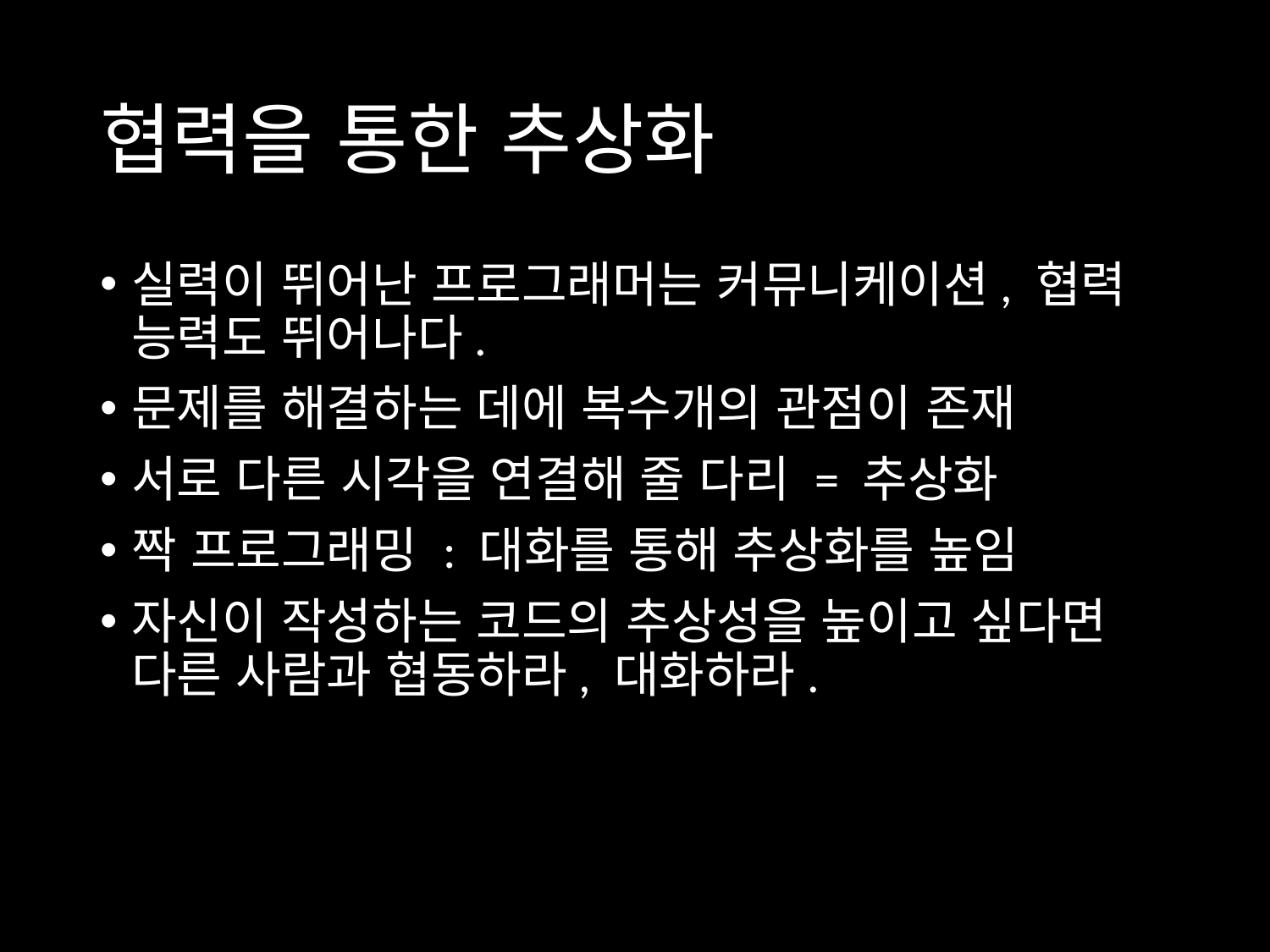

# 협력을 통한 추상화
실력이 뛰어난 프로그래머는 커뮤니케이션, 협력 능력도 뛰어나다.
문제를 해결하는 데에 복수개의 관점이 존재
서로 다른 시각을 연결해 줄 다리 = 추상화
짝 프로그래밍 : 대화를 통해 추상화를 높임
자신이 작성하는 코드의 추상성을 높이고 싶다면 다른 사람과 협동하라, 대화하라.